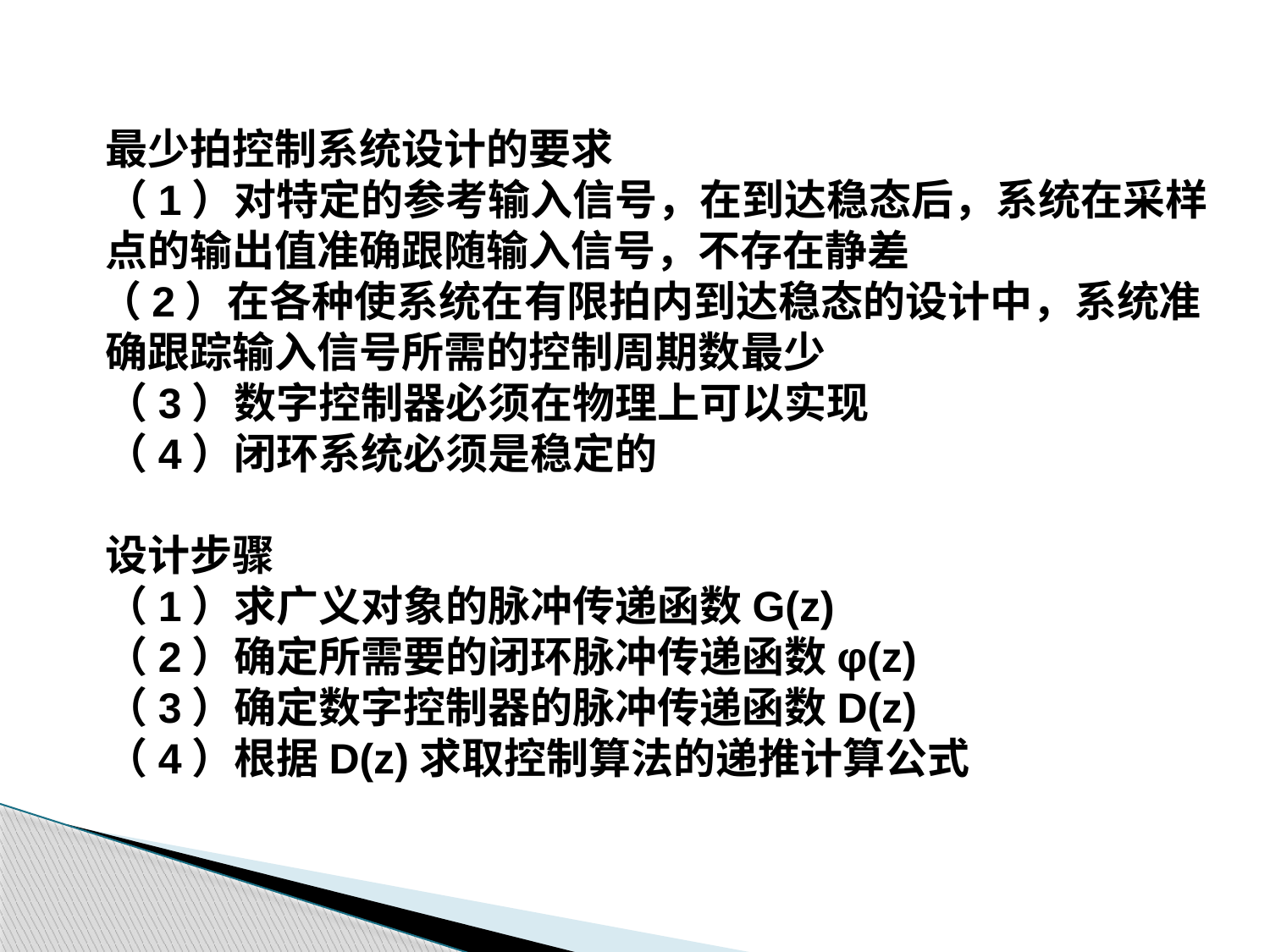

最少拍控制系统设计的要求
	（1）对特定的参考输入信号，在到达稳态后，系统在采样点的输出值准确跟随输入信号，不存在静差
  （2）在各种使系统在有限拍内到达稳态的设计中，系统准确跟踪输入信号所需的控制周期数最少
	（3）数字控制器必须在物理上可以实现
	（4）闭环系统必须是稳定的

	设计步骤
	（1）求广义对象的脉冲传递函数G(z)
	（2）确定所需要的闭环脉冲传递函数φ(z)
	（3）确定数字控制器的脉冲传递函数D(z)
	（4）根据D(z)求取控制算法的递推计算公式